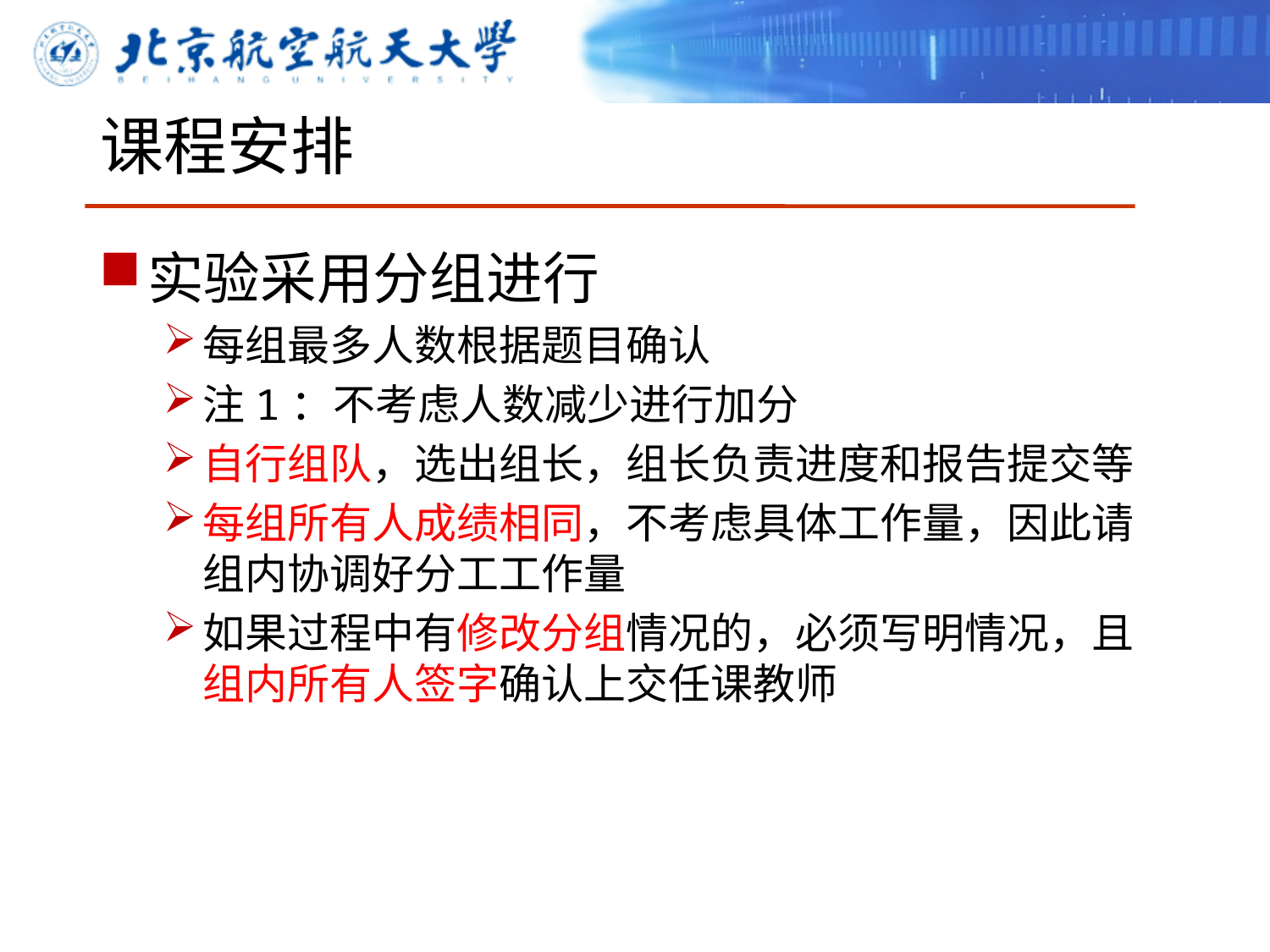

# 课程安排
实验采用分组进行
每组最多人数根据题目确认
注1：不考虑人数减少进行加分
自行组队，选出组长，组长负责进度和报告提交等
每组所有人成绩相同，不考虑具体工作量，因此请组内协调好分工工作量
如果过程中有修改分组情况的，必须写明情况，且组内所有人签字确认上交任课教师